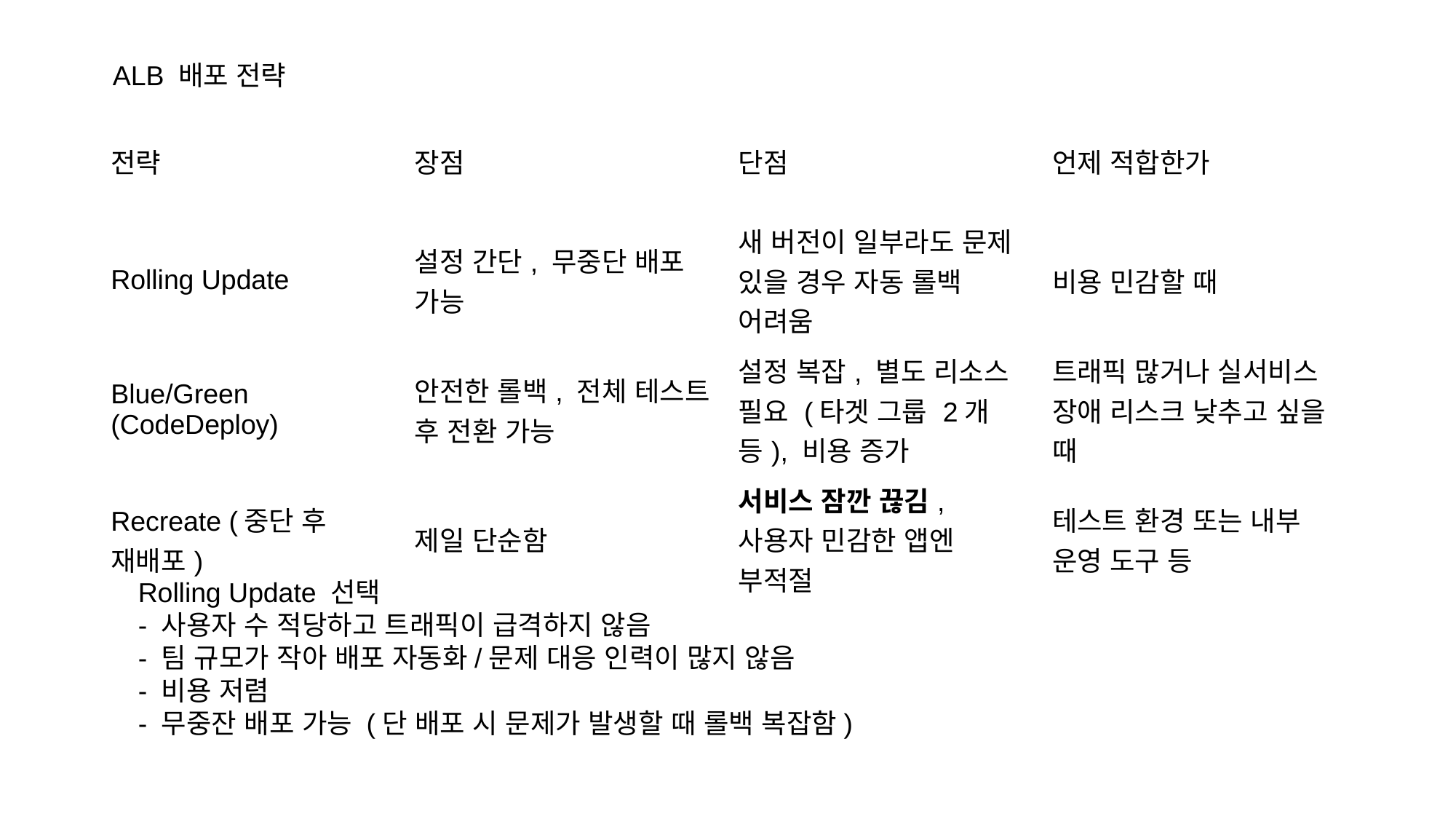

ALB 배포 전략
| 전략 | 장점 | 단점 | 언제 적합한가 |
| --- | --- | --- | --- |
| Rolling Update | 설정 간단, 무중단 배포 가능 | 새 버전이 일부라도 문제 있을 경우 자동 롤백 어려움 | 비용 민감할 때 |
| Blue/Green (CodeDeploy) | 안전한 롤백, 전체 테스트 후 전환 가능 | 설정 복잡, 별도 리소스 필요 (타겟 그룹 2개 등), 비용 증가 | 트래픽 많거나 실서비스 장애 리스크 낮추고 싶을 때 |
| Recreate (중단 후 재배포) | 제일 단순함 | 서비스 잠깐 끊김, 사용자 민감한 앱엔 부적절 | 테스트 환경 또는 내부 운영 도구 등 |
Rolling Update 선택
- 사용자 수 적당하고 트래픽이 급격하지 않음
- 팀 규모가 작아 배포 자동화/문제 대응 인력이 많지 않음
- 비용 저렴
- 무중잔 배포 가능 (단 배포 시 문제가 발생할 때 롤백 복잡함)